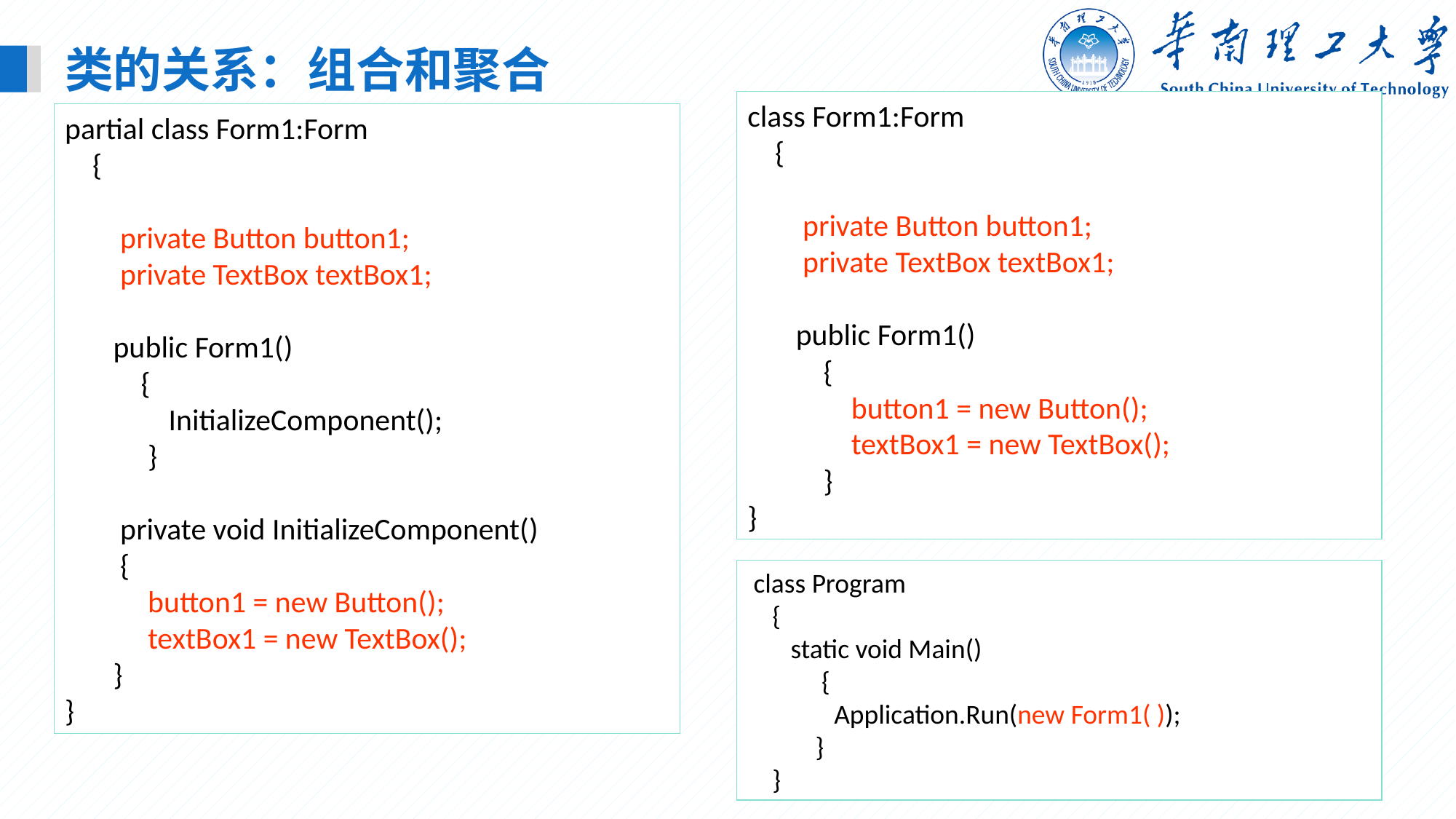

类的关系：组合和聚合
class Form1:Form
    {

        private Button button1;
        private TextBox textBox1;

       public Form1()
           {
               button1 = new Button();
               textBox1 = new TextBox();
           }
}
partial class Form1:Form
    {

        private Button button1;
        private TextBox textBox1;

       public Form1()
           {
               InitializeComponent();
            }

        private void InitializeComponent()
        {
            button1 = new Button();
            textBox1 = new TextBox();
       }
}
 class Program
    {
       static void Main()
            {
              Application.Run(new Form1( ));
           }
    }
68